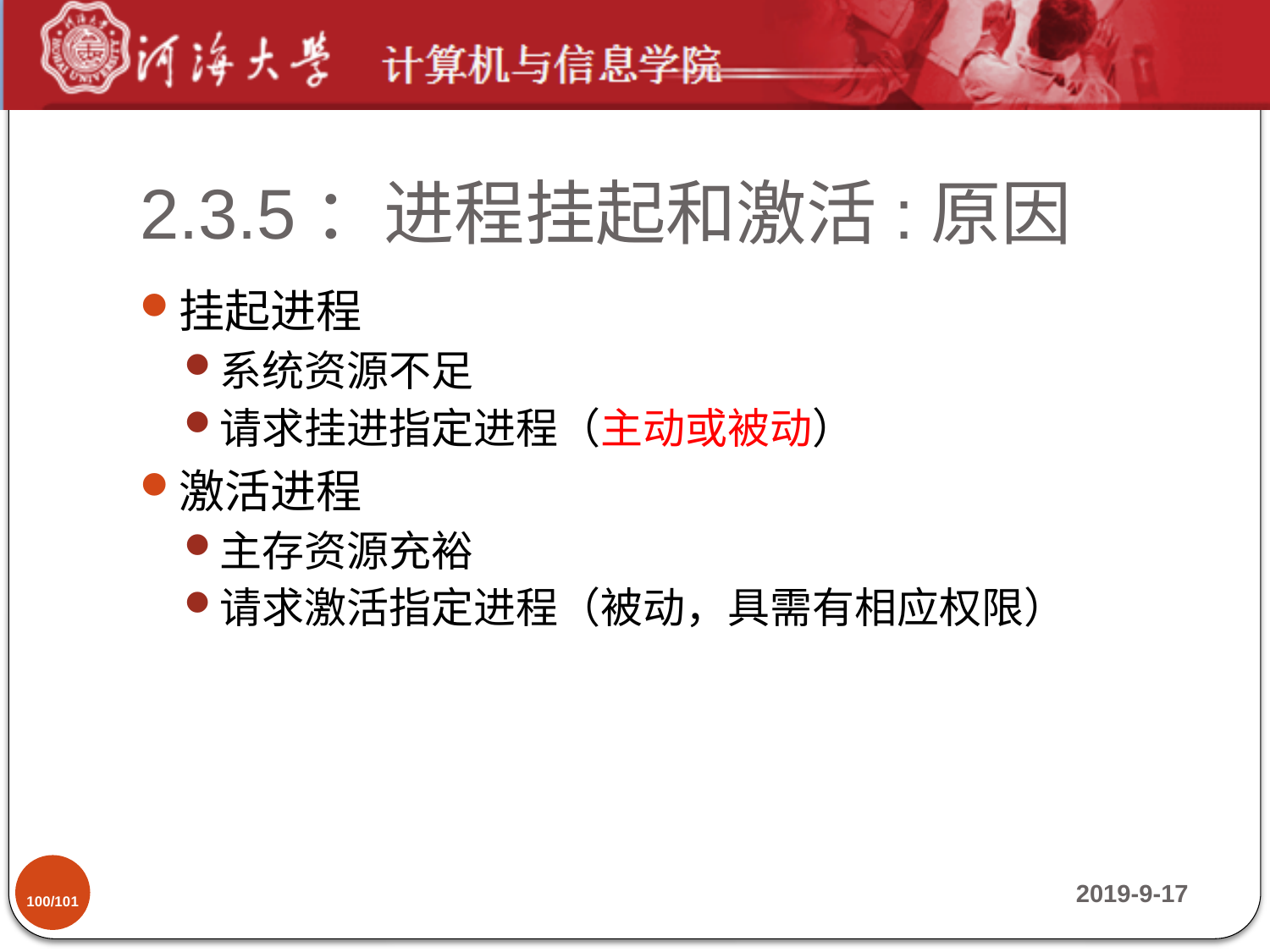

# 2.3.5：进程挂起和激活:原因
挂起进程
系统资源不足
请求挂进指定进程（主动或被动）
激活进程
主存资源充裕
请求激活指定进程（被动，具需有相应权限）

100/101
2019-9-17